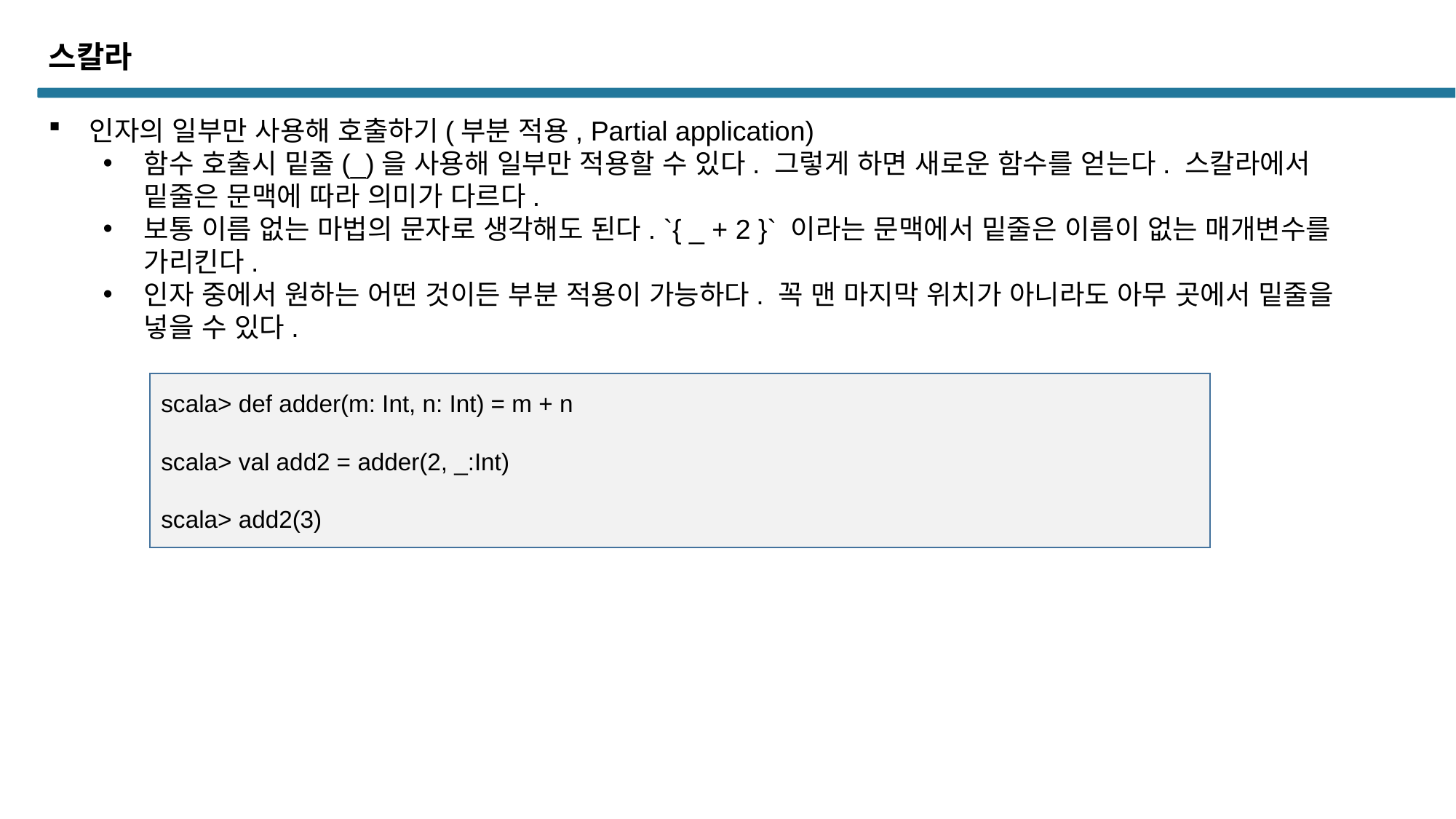

스칼라
인자의 일부만 사용해 호출하기(부분 적용, Partial application)
함수 호출시 밑줄(_)을 사용해 일부만 적용할 수 있다. 그렇게 하면 새로운 함수를 얻는다. 스칼라에서 밑줄은 문맥에 따라 의미가 다르다.
보통 이름 없는 마법의 문자로 생각해도 된다. `{ _ + 2 }` 이라는 문맥에서 밑줄은 이름이 없는 매개변수를 가리킨다.
인자 중에서 원하는 어떤 것이든 부분 적용이 가능하다. 꼭 맨 마지막 위치가 아니라도 아무 곳에서 밑줄을 넣을 수 있다.
scala> def adder(m: Int, n: Int) = m + n

scala> val add2 = adder(2, _:Int)

scala> add2(3)